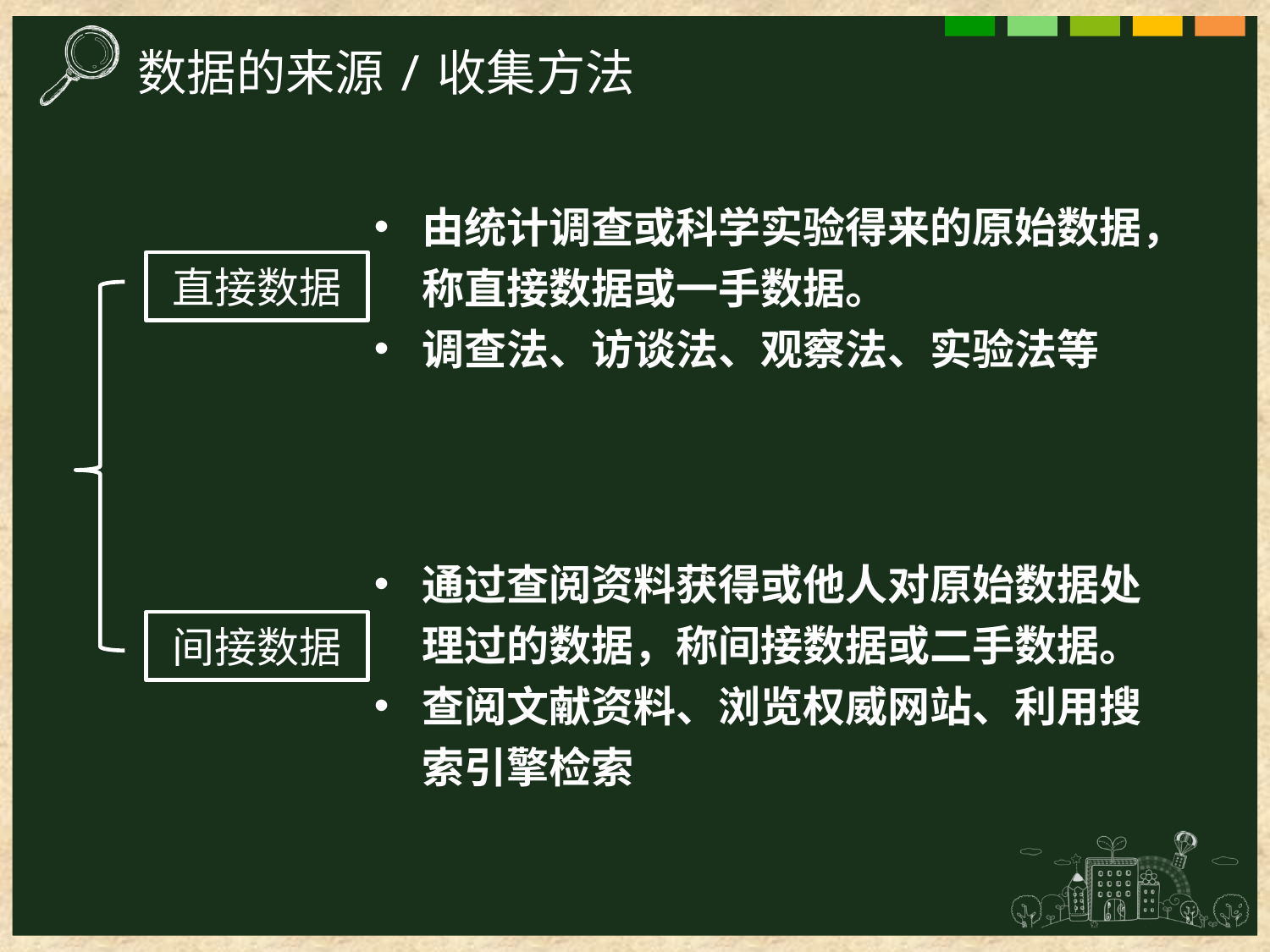

数据的来源/收集方法
由统计调查或科学实验得来的原始数据，称直接数据或一手数据。
调查法、访谈法、观察法、实验法等
直接数据

通过查阅资料获得或他人对原始数据处理过的数据，称间接数据或二手数据。
查阅文献资料、浏览权威网站、利用搜索引擎检索
间接数据